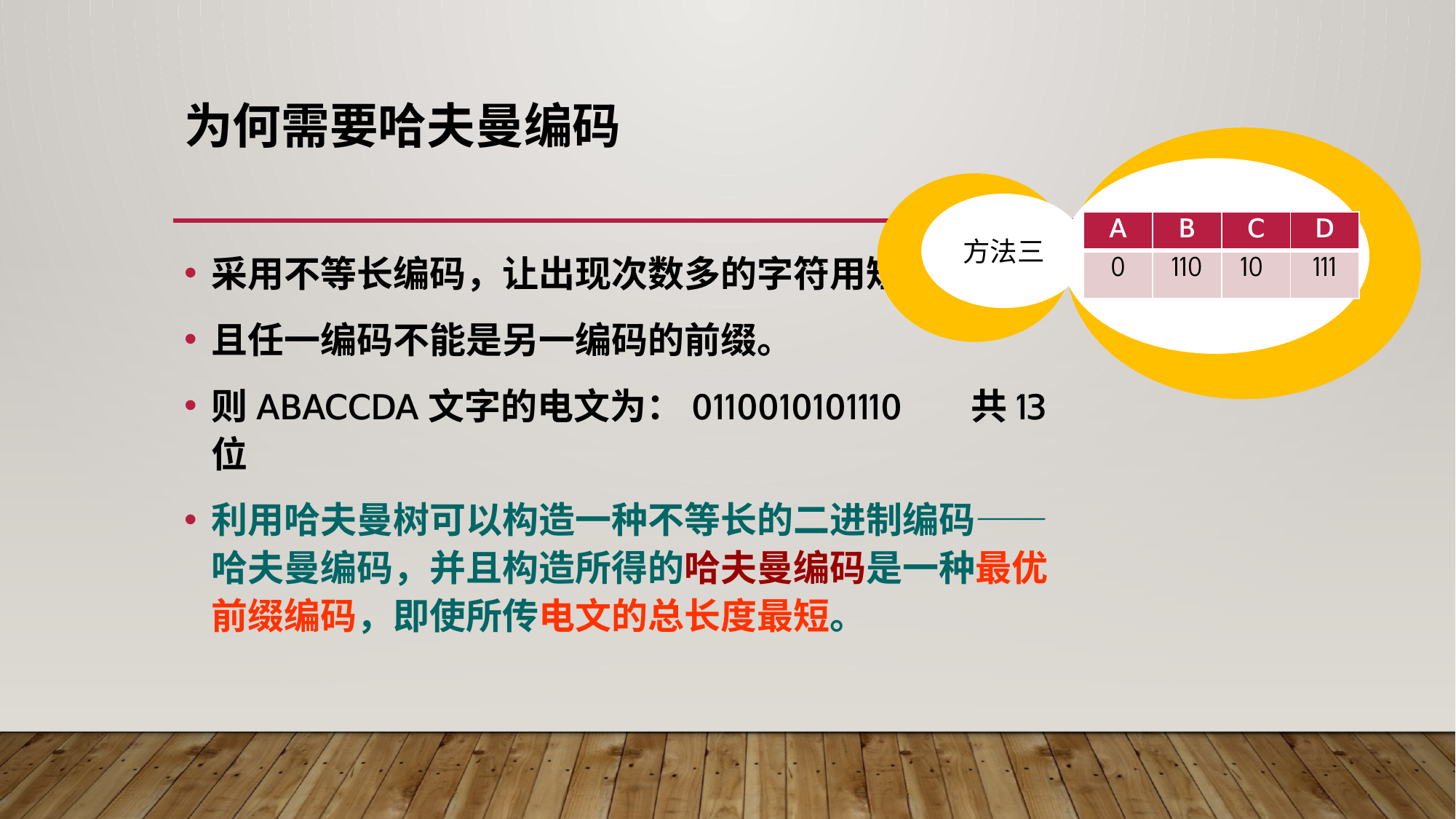

# 为何需要哈夫曼编码

方法三
| A | B | C | D |
| --- | --- | --- | --- |
| 0 | 110 | 10 | 111 |
采用不等长编码，让出现次数多的字符用短码，
且任一编码不能是另一编码的前缀。
则ABACCDA文字的电文为：0110010101110     共13位
利用哈夫曼树可以构造一种不等长的二进制编码——哈夫曼编码，并且构造所得的哈夫曼编码是一种最优前缀编码，即使所传电文的总长度最短。